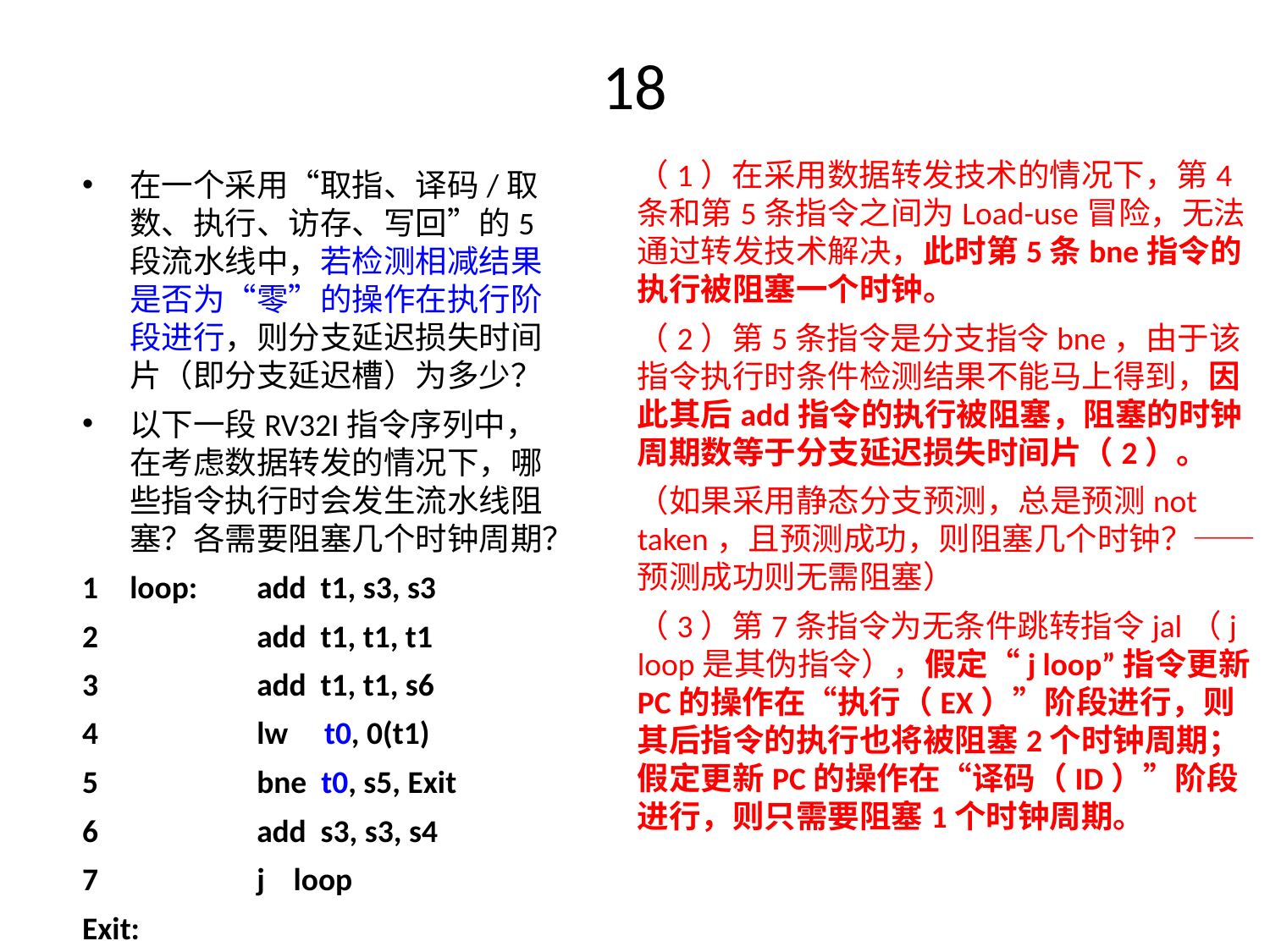

# 18
（1）在采用数据转发技术的情况下，第4条和第5条指令之间为Load-use冒险，无法通过转发技术解决，此时第5条bne指令的执行被阻塞一个时钟。
（2）第5条指令是分支指令bne，由于该指令执行时条件检测结果不能马上得到，因此其后add指令的执行被阻塞，阻塞的时钟周期数等于分支延迟损失时间片（2）。
（如果采用静态分支预测，总是预测not taken，且预测成功，则阻塞几个时钟？——预测成功则无需阻塞）
（3）第7条指令为无条件跳转指令jal（j loop是其伪指令），假定“j loop”指令更新PC的操作在“执行（EX）”阶段进行，则其后指令的执行也将被阻塞2个时钟周期；假定更新PC的操作在“译码（ID）”阶段进行，则只需要阻塞1个时钟周期。

在一个采用“取指、译码/取数、执行、访存、写回”的5段流水线中，若检测相减结果是否为“零”的操作在执行阶段进行，则分支延迟损失时间片（即分支延迟槽）为多少？
以下一段RV32I指令序列中，在考虑数据转发的情况下，哪些指令执行时会发生流水线阻塞？各需要阻塞几个时钟周期？
1	loop:	add  t1, s3, s3
2		add  t1, t1, t1
3		add  t1, t1, s6
4		lw     t0, 0(t1)
5		bne  t0, s5, Exit
6		add  s3, s3, s4
7		j    loop
Exit: